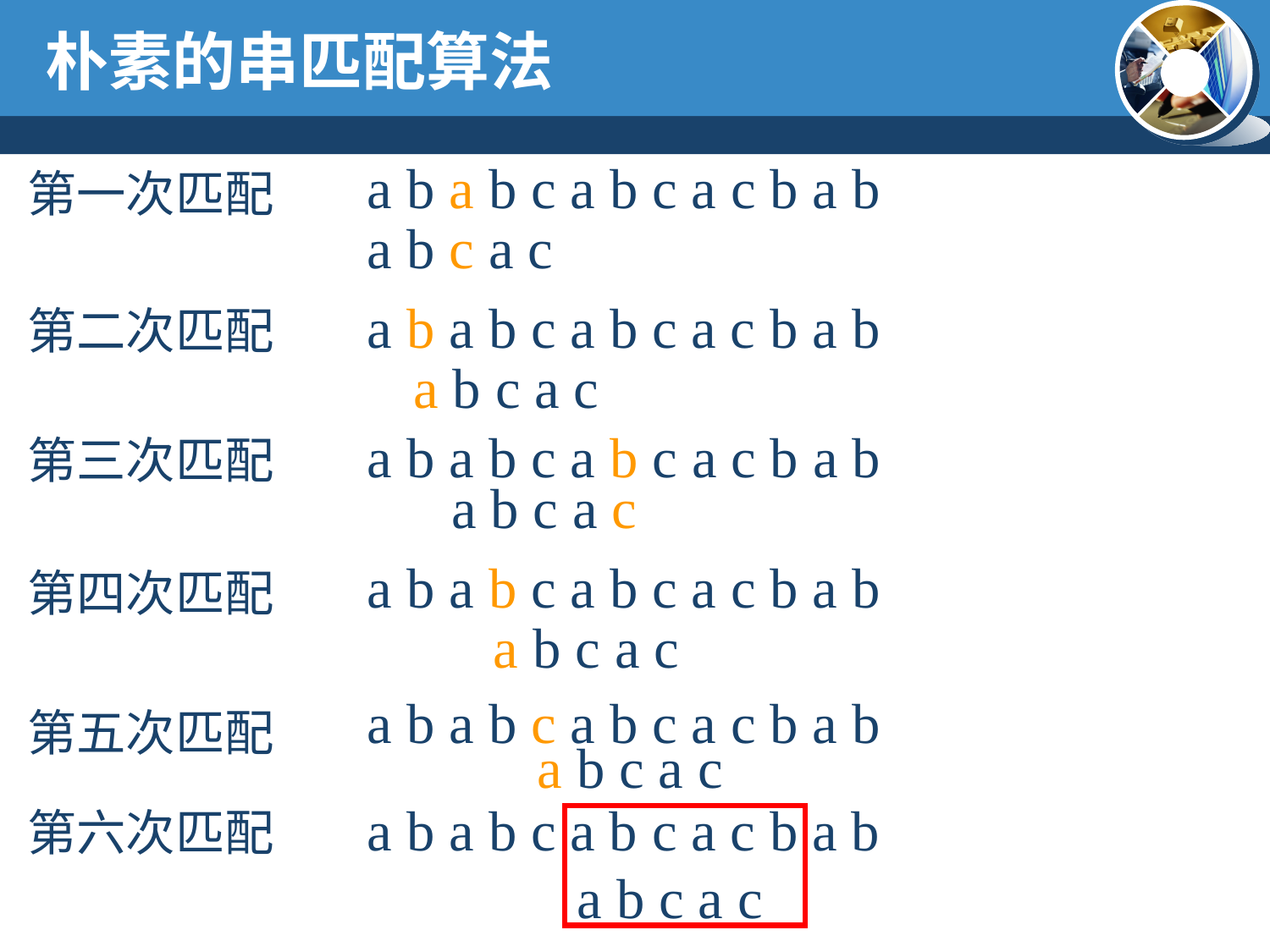

朴素的串匹配算法
a b a b c a b c a c b a b
第一次匹配
a b c a c
a b a b c a b c a c b a b
第二次匹配
a b c a c
a b a b c a b c a c b a b
第三次匹配
a b c a c
a b a b c a b c a c b a b
第四次匹配
a b c a c
a b a b c a b c a c b a b
第五次匹配
a b c a c
a b a b c a b c a c b a b
第六次匹配

a b c a c